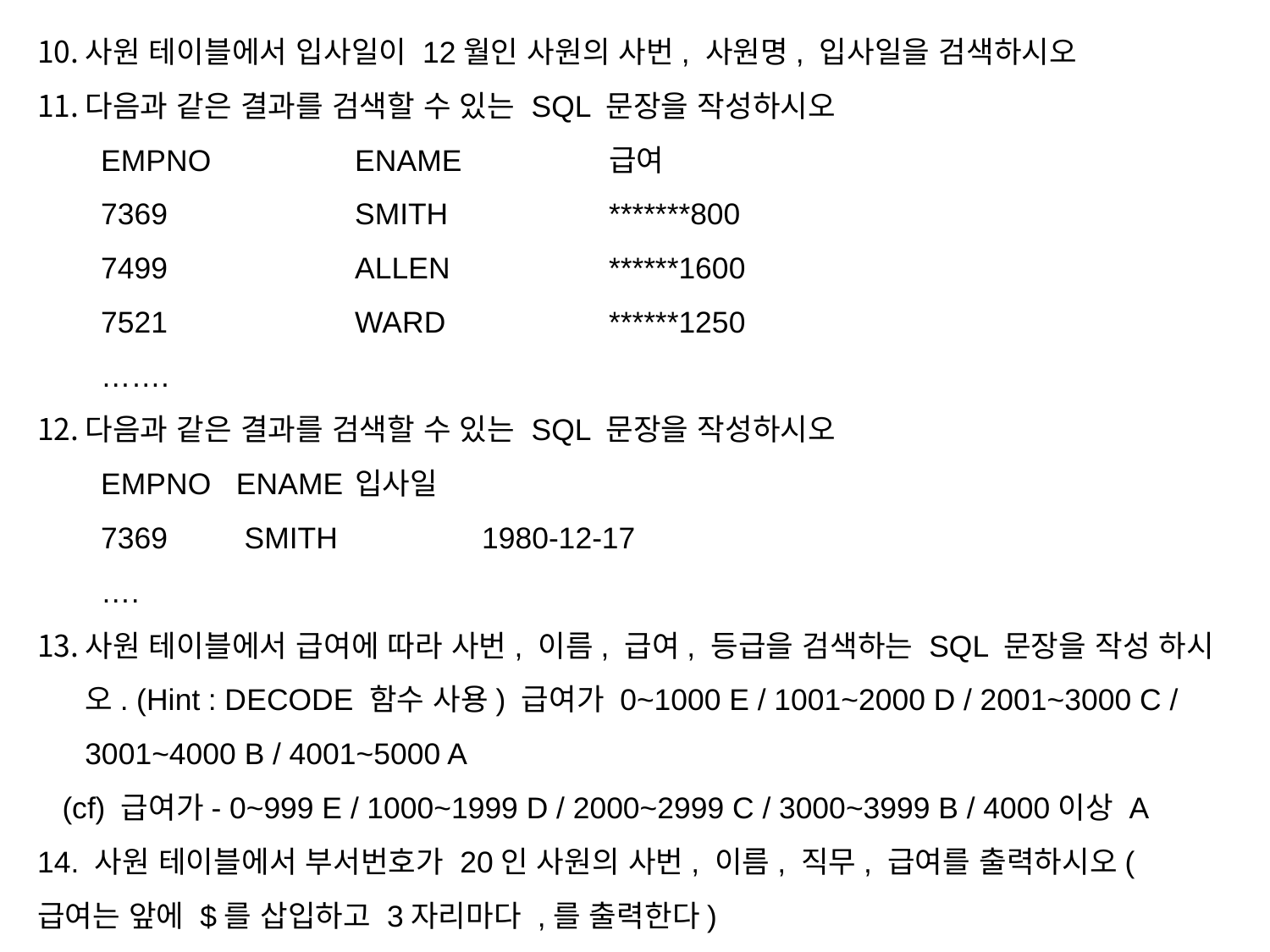

사원 테이블에서 입사일이 12월인 사원의 사번, 사원명, 입사일을 검색하시오
다음과 같은 결과를 검색할 수 있는 SQL 문장을 작성하시오
EMPNO		ENAME		급여
7369		SMITH		*******800
7499		ALLEN		******1600
7521		WARD		******1250
…….
다음과 같은 결과를 검색할 수 있는 SQL 문장을 작성하시오
EMPNO	 ENAME 	입사일
7369	  SMITH		1980-12-17
….
사원 테이블에서 급여에 따라 사번, 이름, 급여, 등급을 검색하는 SQL 문장을 작성 하시 오. (Hint : DECODE 함수 사용) 급여가 0~1000 E / 1001~2000 D / 2001~3000 C / 3001~4000 B / 4001~5000 A
   (cf) 급여가- 0~999 E / 1000~1999 D / 2000~2999 C / 3000~3999 B / 4000이상 A
14. 사원 테이블에서 부서번호가 20인 사원의 사번, 이름, 직무, 급여를 출력하시오(급여는 앞에 $를 삽입하고 3자리마다 ,를 출력한다)